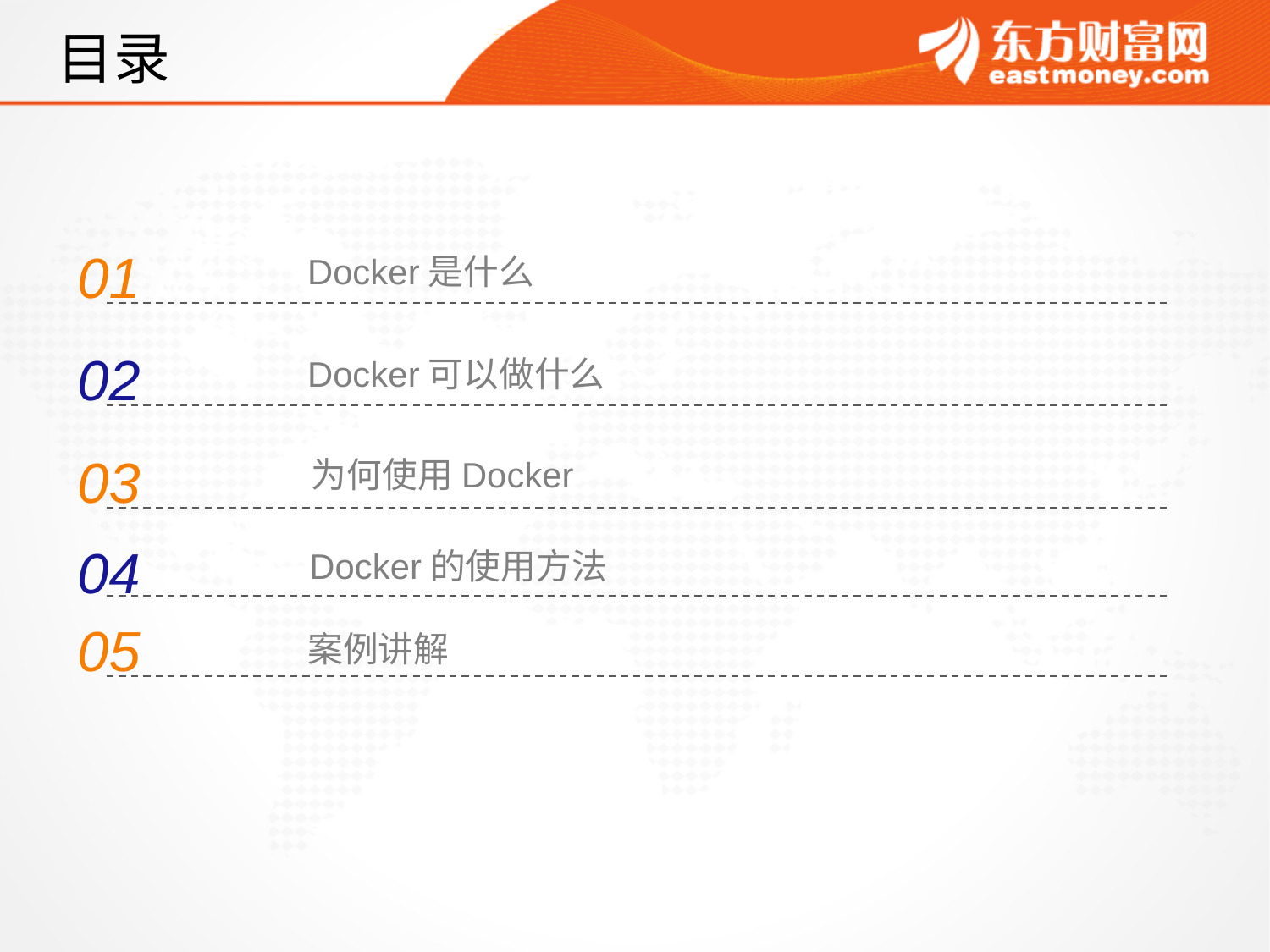

目录
01
Docker是什么
02
Docker可以做什么
03
04
 Docker的使用方法
05
案例讲解
为何使用Docker